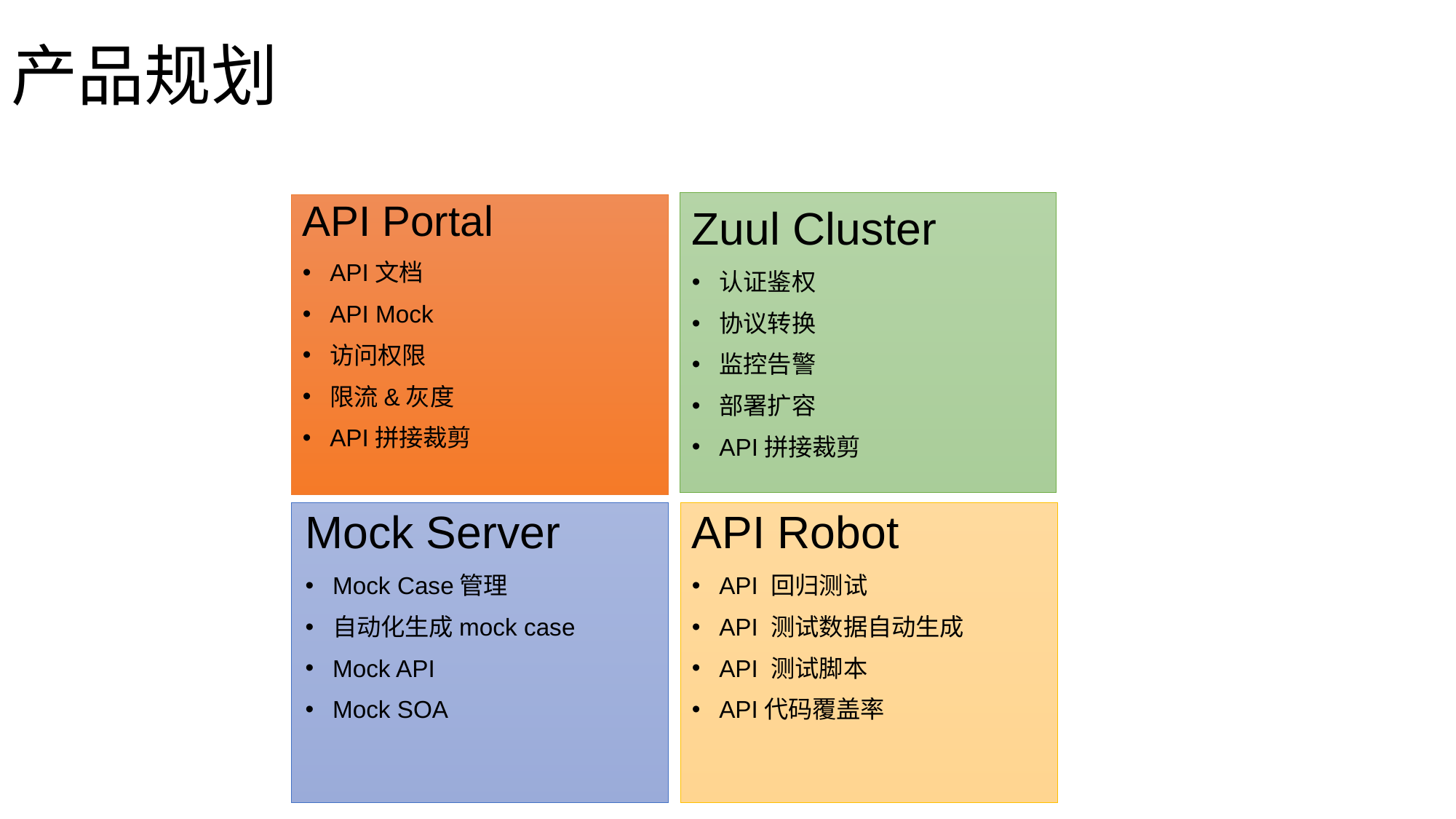

# 产品规划

API Portal
API文档
API Mock
访问权限
限流&灰度
API拼接裁剪

Zuul Cluster
认证鉴权
协议转换
监控告警
部署扩容
API拼接裁剪

Mock Server
Mock Case管理
自动化生成mock case
Mock API
Mock SOA
API Robot
API 回归测试
API 测试数据自动生成
API 测试脚本
API代码覆盖率